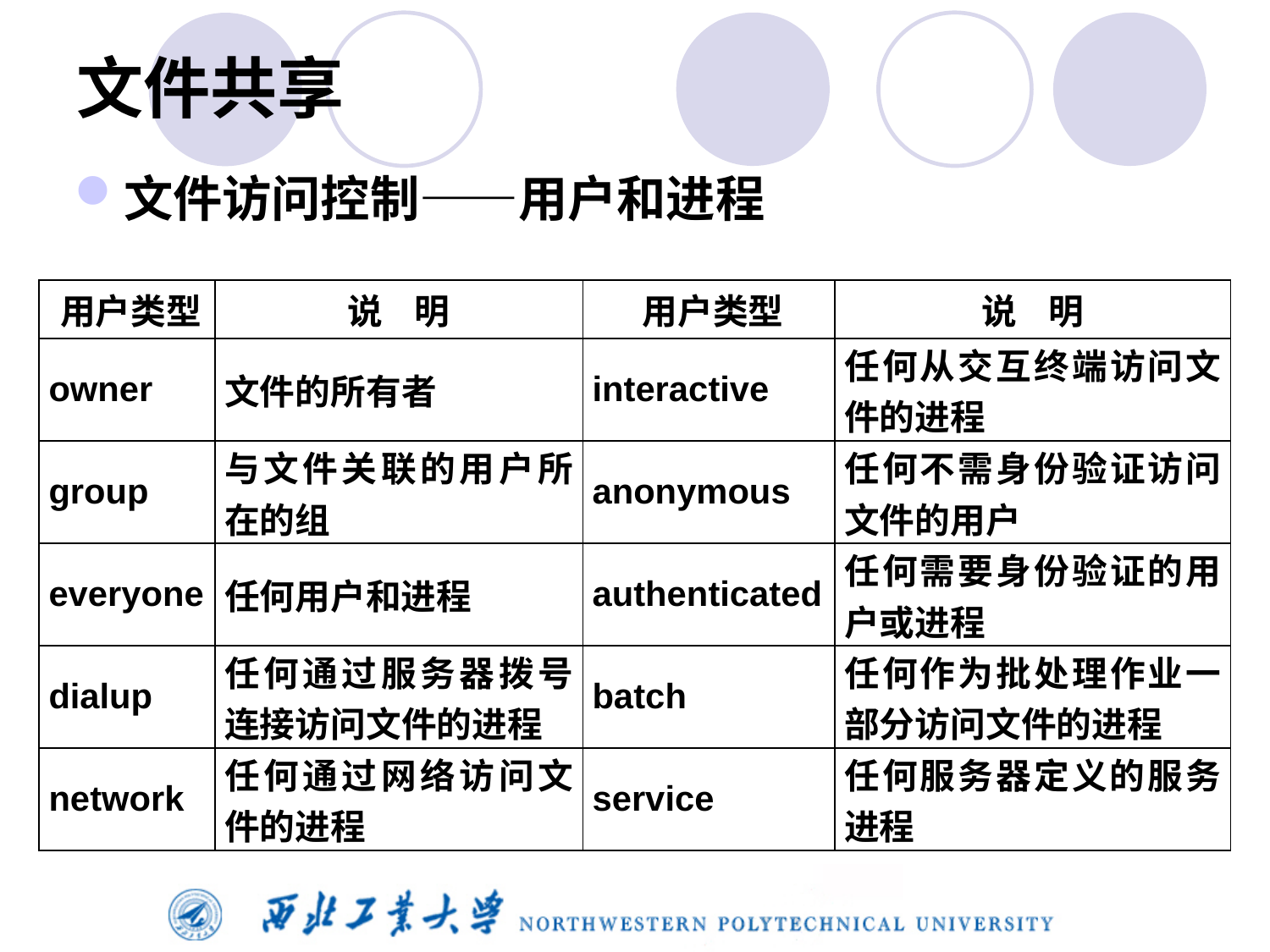

# 文件共享
文件访问控制——用户和进程

| 用户类型 | 说 明 | 用户类型 | 说 明 |
| --- | --- | --- | --- |
| owner | 文件的所有者 | interactive | 任何从交互终端访问文件的进程 |
| group | 与文件关联的用户所在的组 | anonymous | 任何不需身份验证访问文件的用户 |
| everyone | 任何用户和进程 | authenticated | 任何需要身份验证的用户或进程 |
| dialup | 任何通过服务器拨号连接访问文件的进程 | batch | 任何作为批处理作业一部分访问文件的进程 |
| network | 任何通过网络访问文件的进程 | service | 任何服务器定义的服务进程 |